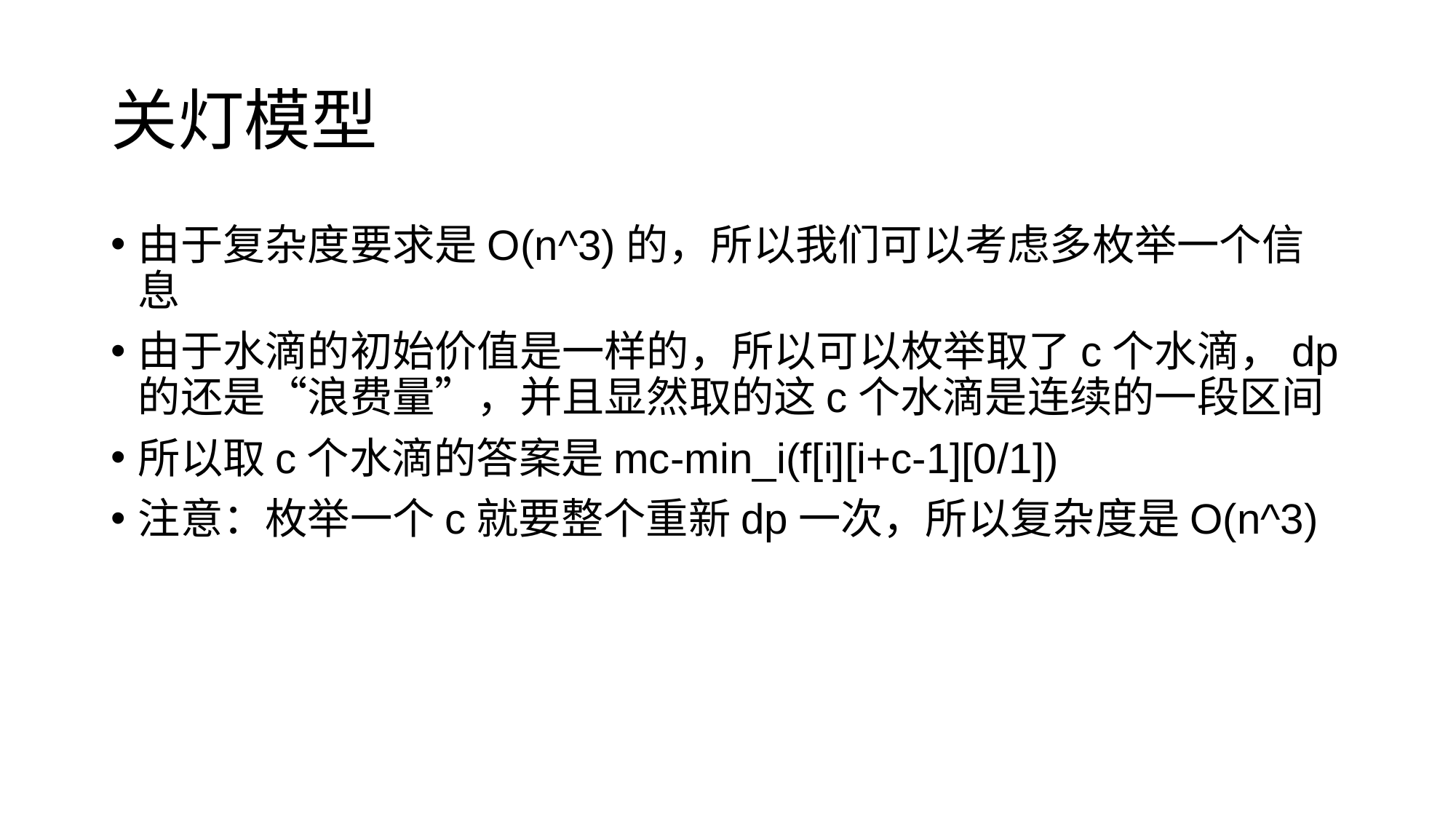

# 关灯模型
由于复杂度要求是O(n^3)的，所以我们可以考虑多枚举一个信息
由于水滴的初始价值是一样的，所以可以枚举取了c个水滴，dp的还是“浪费量”，并且显然取的这c个水滴是连续的一段区间
所以取c个水滴的答案是mc-min_i(f[i][i+c-1][0/1])
注意：枚举一个c就要整个重新dp一次，所以复杂度是O(n^3)